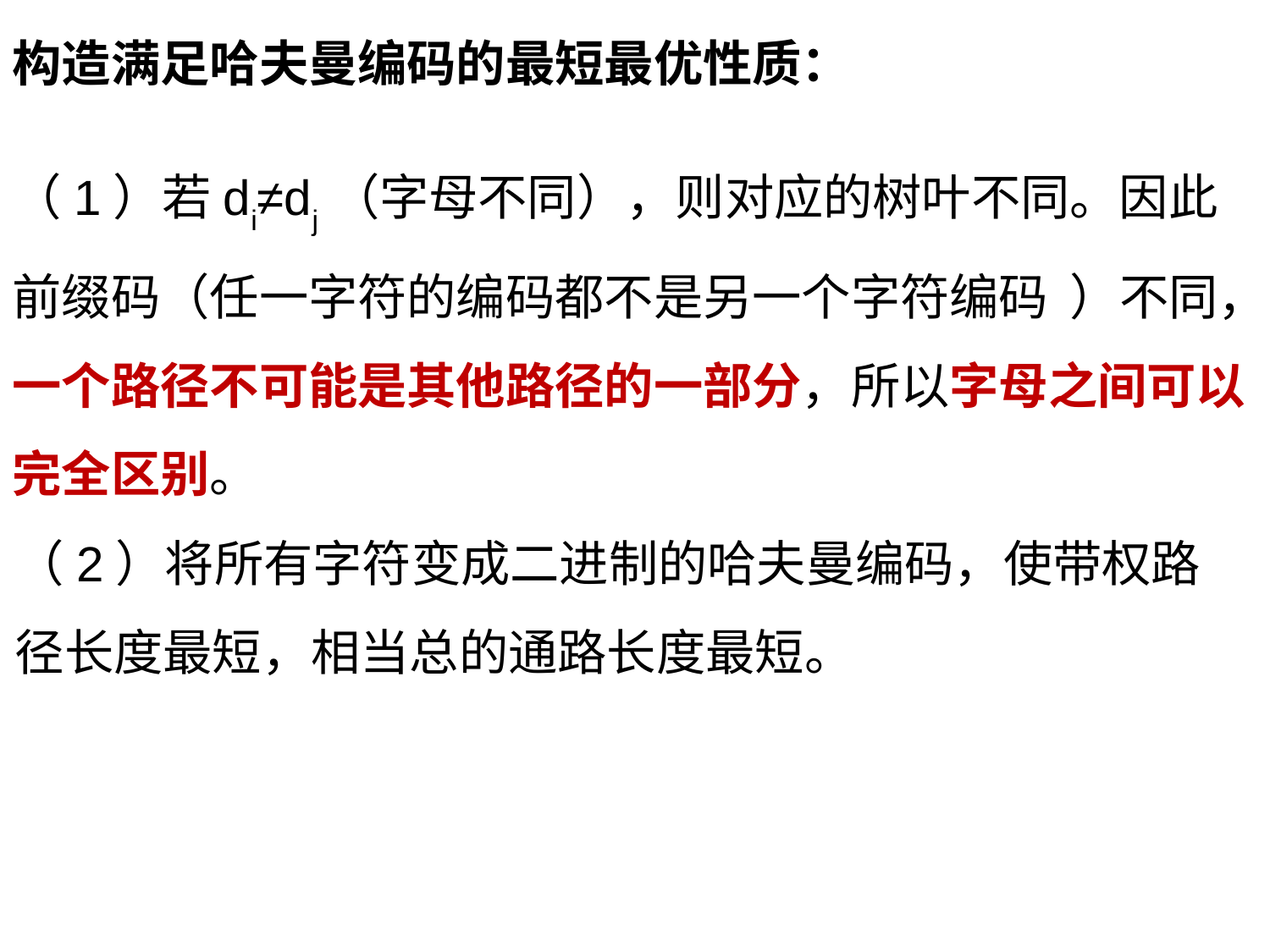

构造满足哈夫曼编码的最短最优性质：
（1）若di≠dj（字母不同），则对应的树叶不同。因此前缀码（任一字符的编码都不是另一个字符编码  ）不同，一个路径不可能是其他路径的一部分，所以字母之间可以完全区别。
（2）将所有字符变成二进制的哈夫曼编码，使带权路径长度最短，相当总的通路长度最短。